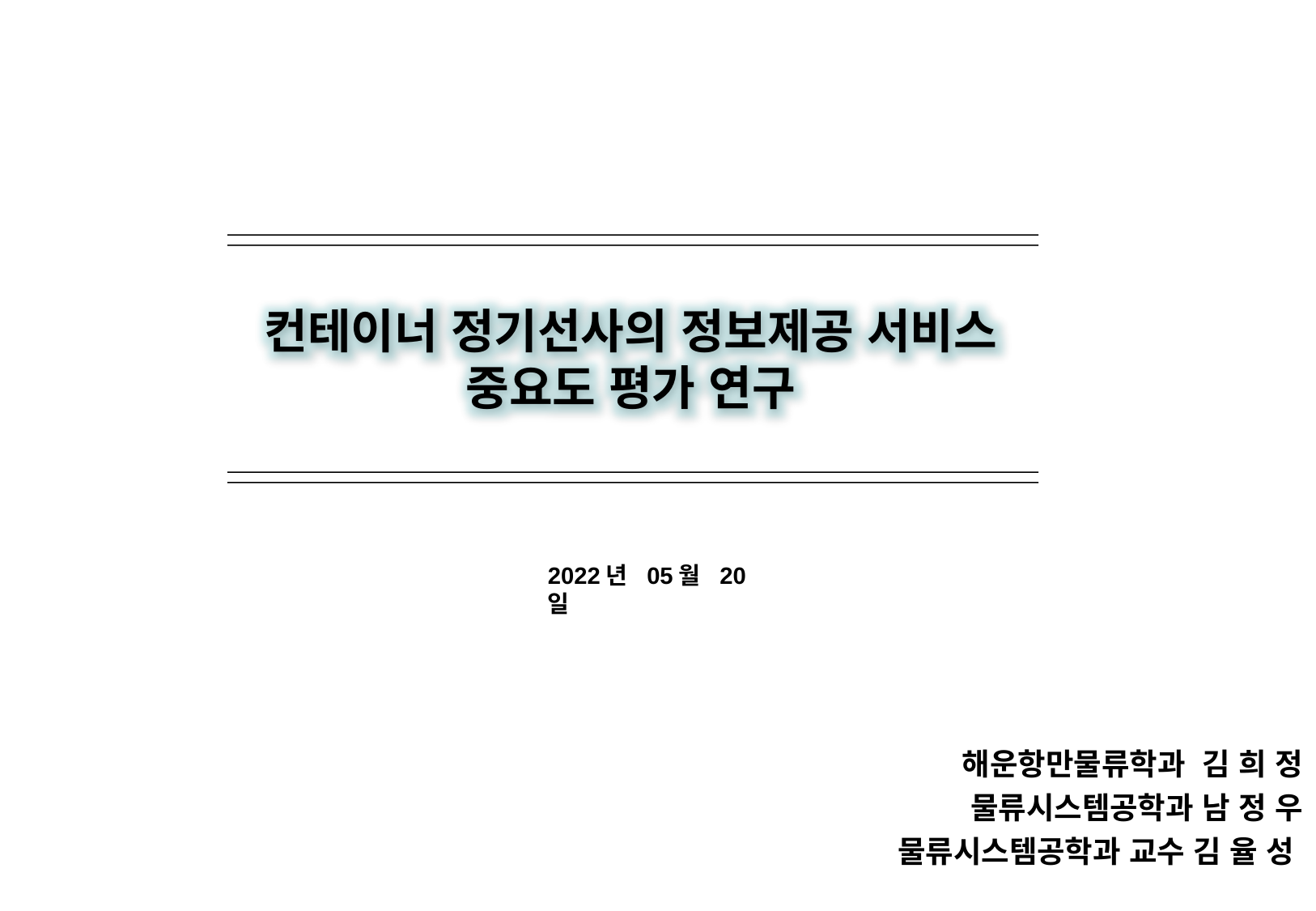

컨테이너 정기선사의 정보제공 서비스 중요도 평가 연구
2022년  05월  20일
해운항만물류학과  김 희 정
물류시스템공학과 남 정 우
물류시스템공학과 교수 김 율 성